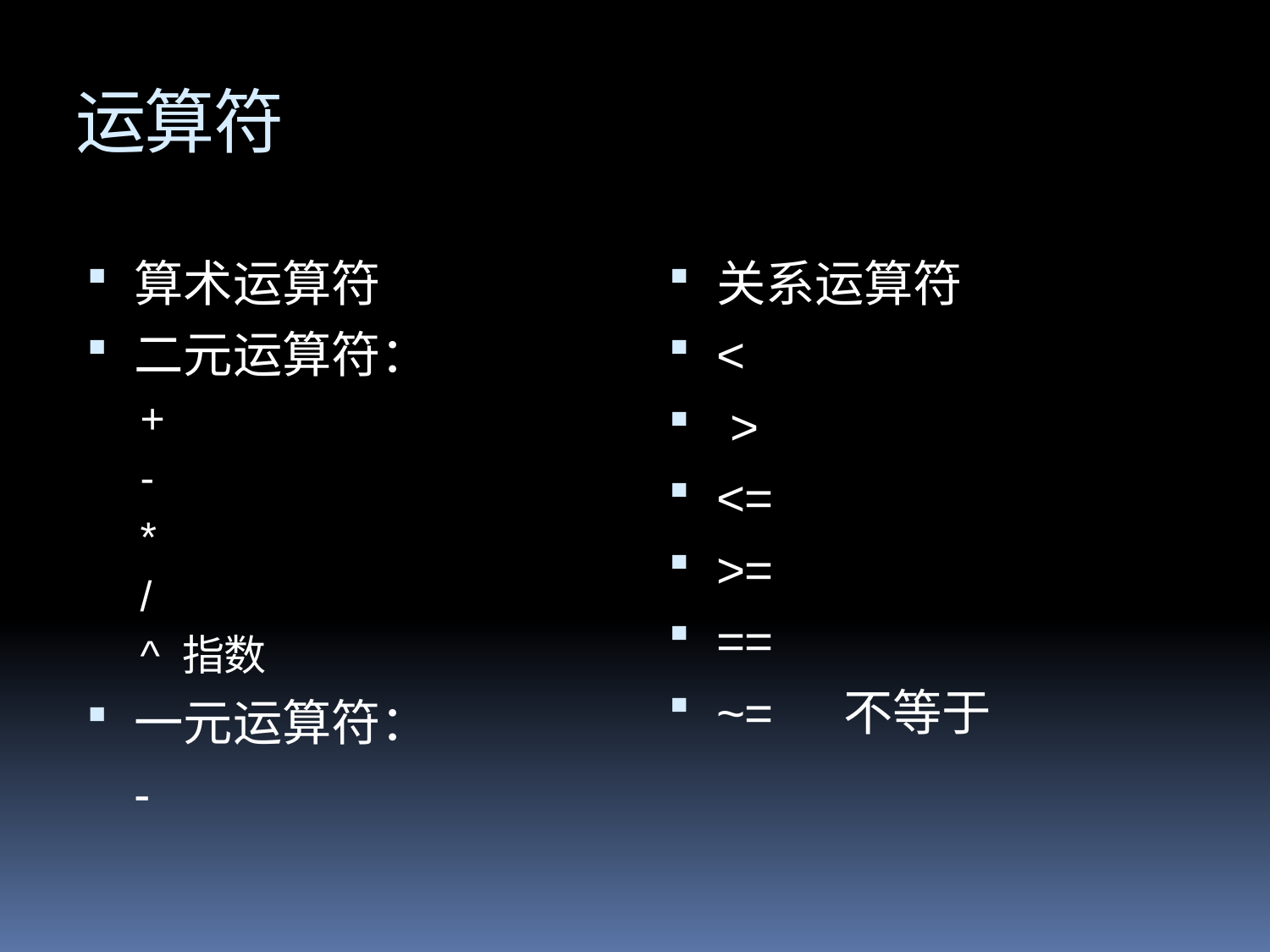

# 运算符
算术运算符
二元运算符：
+
-
*
/
^ 指数
一元运算符：
	-
关系运算符
<
 >
<=
>=
==
~=	不等于